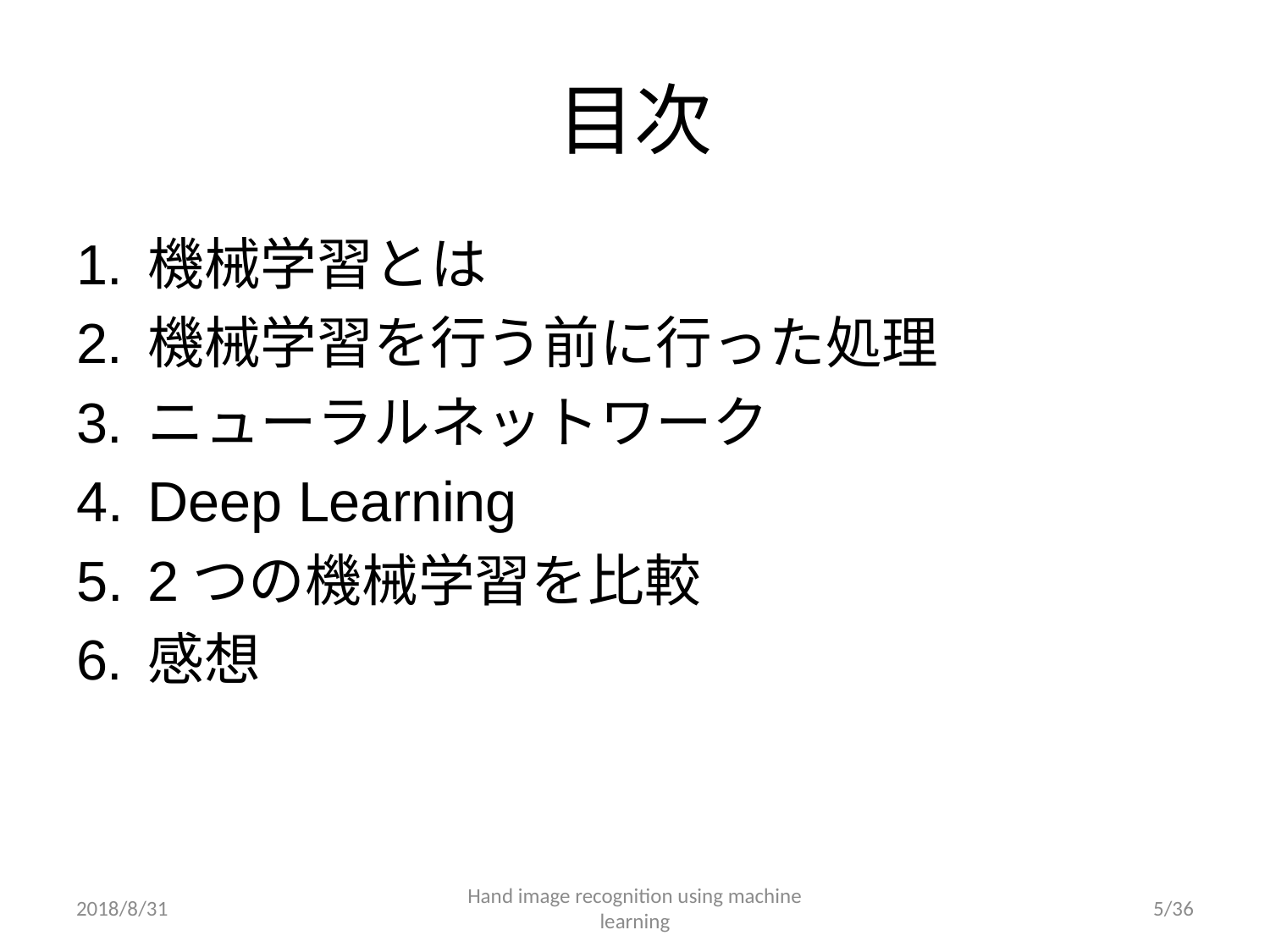

# 目次
機械学習とは
機械学習を行う前に行った処理
ニューラルネットワーク
Deep Learning
2つの機械学習を比較
感想

2018/8/31
Hand image recognition using machine learning
5/36